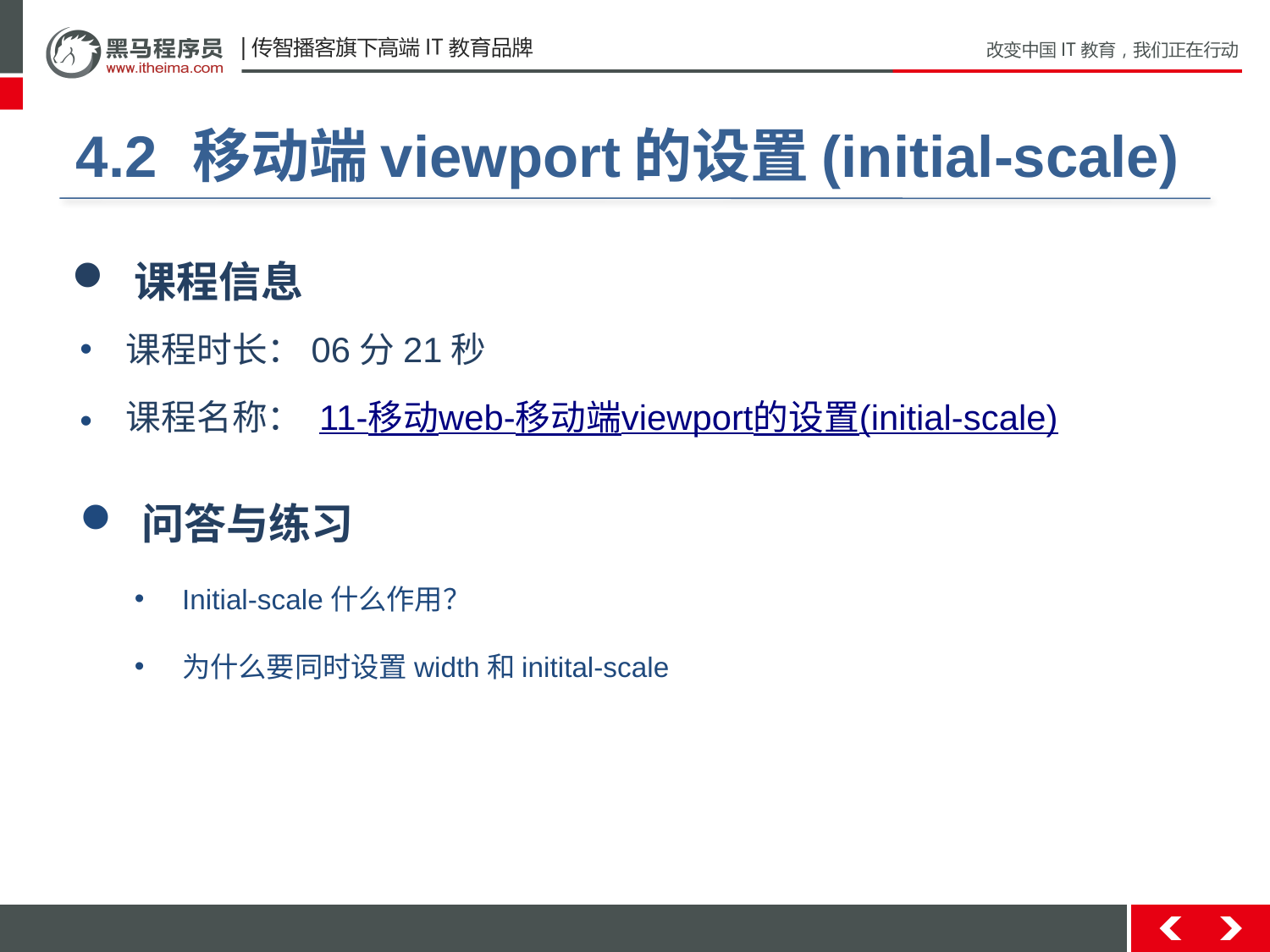

#
4.2	移动端viewport的设置(initial-scale)
 课程信息
 课程时长：06分21秒
 课程名称： 11-移动web-移动端viewport的设置(initial-scale)
 问答与练习
Initial-scale什么作用？
为什么要同时设置width和initital-scale